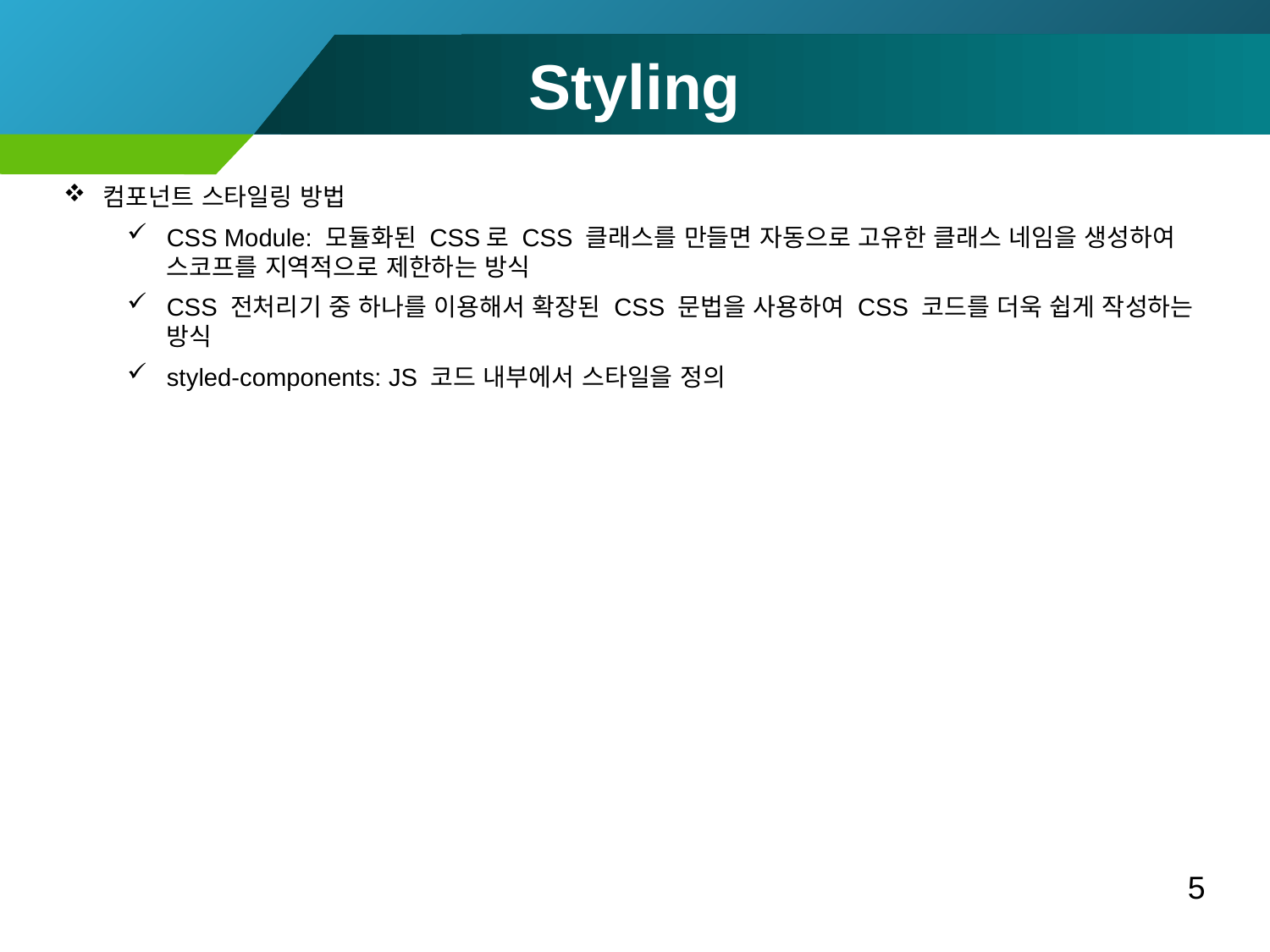

Styling
컴포넌트 스타일링 방법
CSS Module: 모듈화된 CSS로 CSS 클래스를 만들면 자동으로 고유한 클래스 네임을 생성하여 스코프를 지역적으로 제한하는 방식
CSS 전처리기 중 하나를 이용해서 확장된 CSS 문법을 사용하여 CSS 코드를 더욱 쉽게 작성하는 방식
styled-components: JS 코드 내부에서 스타일을 정의
5